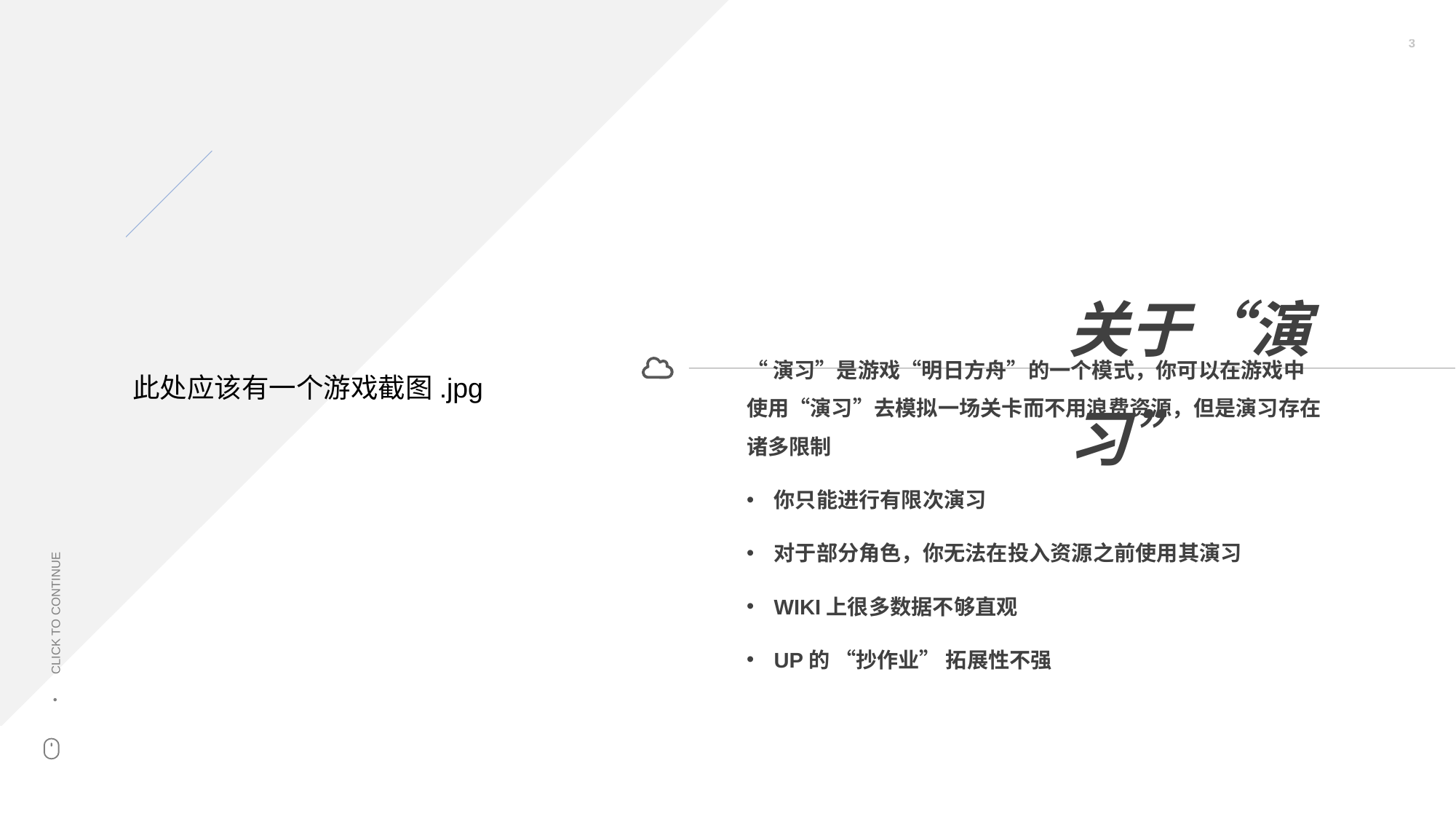

3
关于“演习”
此处应该有一个游戏截图.jpg
CLICK TO CONTINUE
“演习”是游戏“明日方舟”的一个模式，你可以在游戏中使用“演习”去模拟一场关卡而不用浪费资源，但是演习存在诸多限制
你只能进行有限次演习
对于部分角色，你无法在投入资源之前使用其演习
WIKI上很多数据不够直观
UP的 “抄作业” 拓展性不强